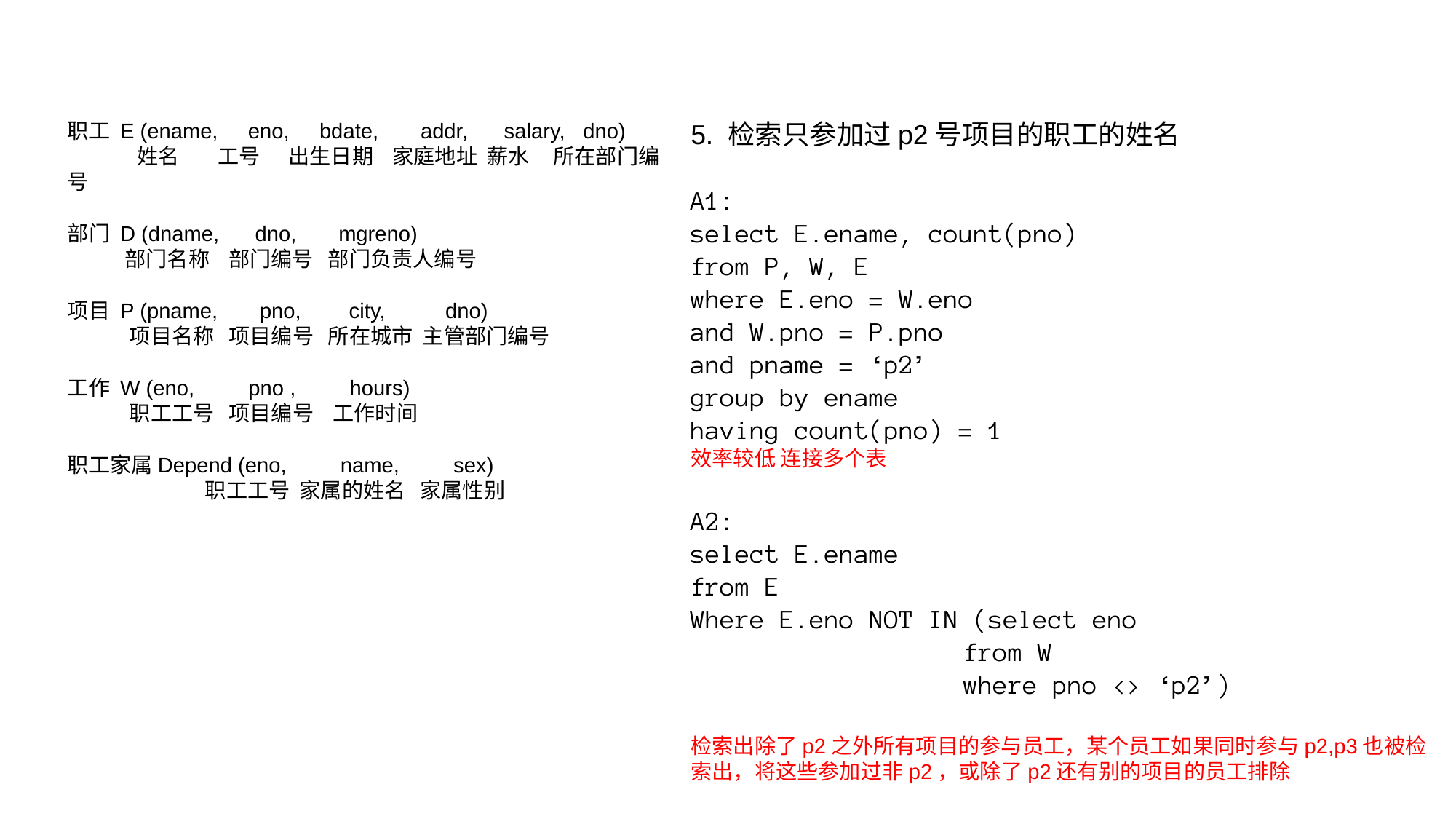

职工 E (ename,     eno,     bdate,       addr,      salary,   dno)
	     姓名        工号      出生日期    家庭地址  薪水     所在部门编号

部门 D (dname,      dno,       mgreno)
           部门名称    部门编号   部门负责人编号

项目 P (pname,       pno,        city,          dno)
            项目名称   项目编号   所在城市  主管部门编号

工作 W (eno,         pno ,         hours)
            职工工号   项目编号    工作时间

职工家属Depend (eno,         name,         sex)
                            职工工号  家属的姓名   家属性别
5. 检索只参加过p2号项目的职工的姓名

A1:
select E.ename, count(pno)
from P, W, E
where E.eno = W.eno
and W.pno = P.pno
and pname = ‘p2’
group by ename
having count(pno) = 1
效率较低 连接多个表

A2:
select E.ename
from E
Where E.eno NOT IN (select eno
from W
where pno <> ‘p2’)

检索出除了p2之外所有项目的参与员工，某个员工如果同时参与p2,p3也被检索出，将这些参加过非p2，或除了p2还有别的项目的员工排除